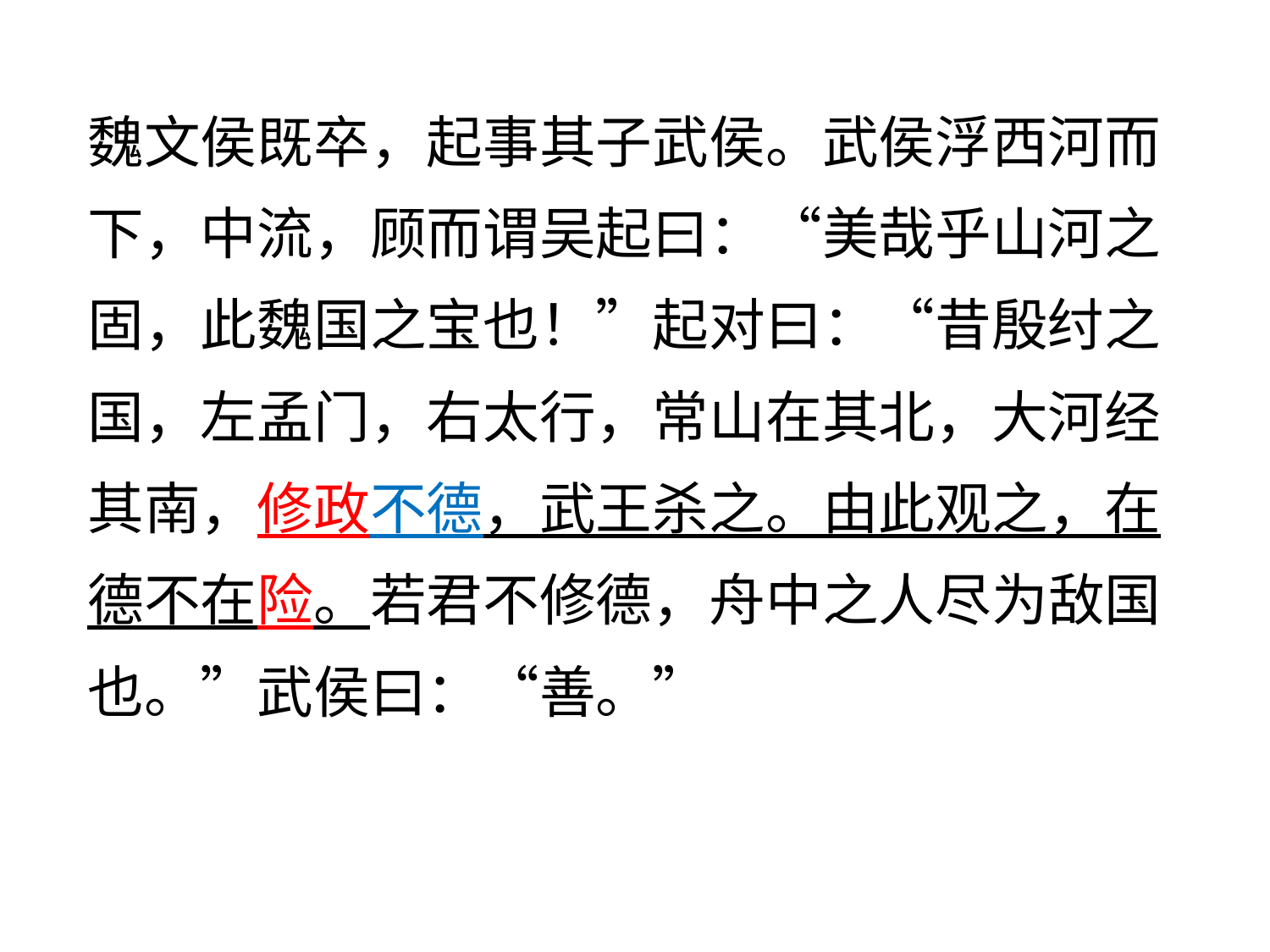

魏文侯既卒，起事其子武侯。武侯浮西河而下，中流，顾而谓吴起曰：“美哉乎山河之固，此魏国之宝也！”起对曰：“昔殷纣之国，左孟门，右太行，常山在其北，大河经其南，修政不德，武王杀之。由此观之，在德不在险。若君不修德，舟中之人尽为敌国也。”武侯曰：“善。”